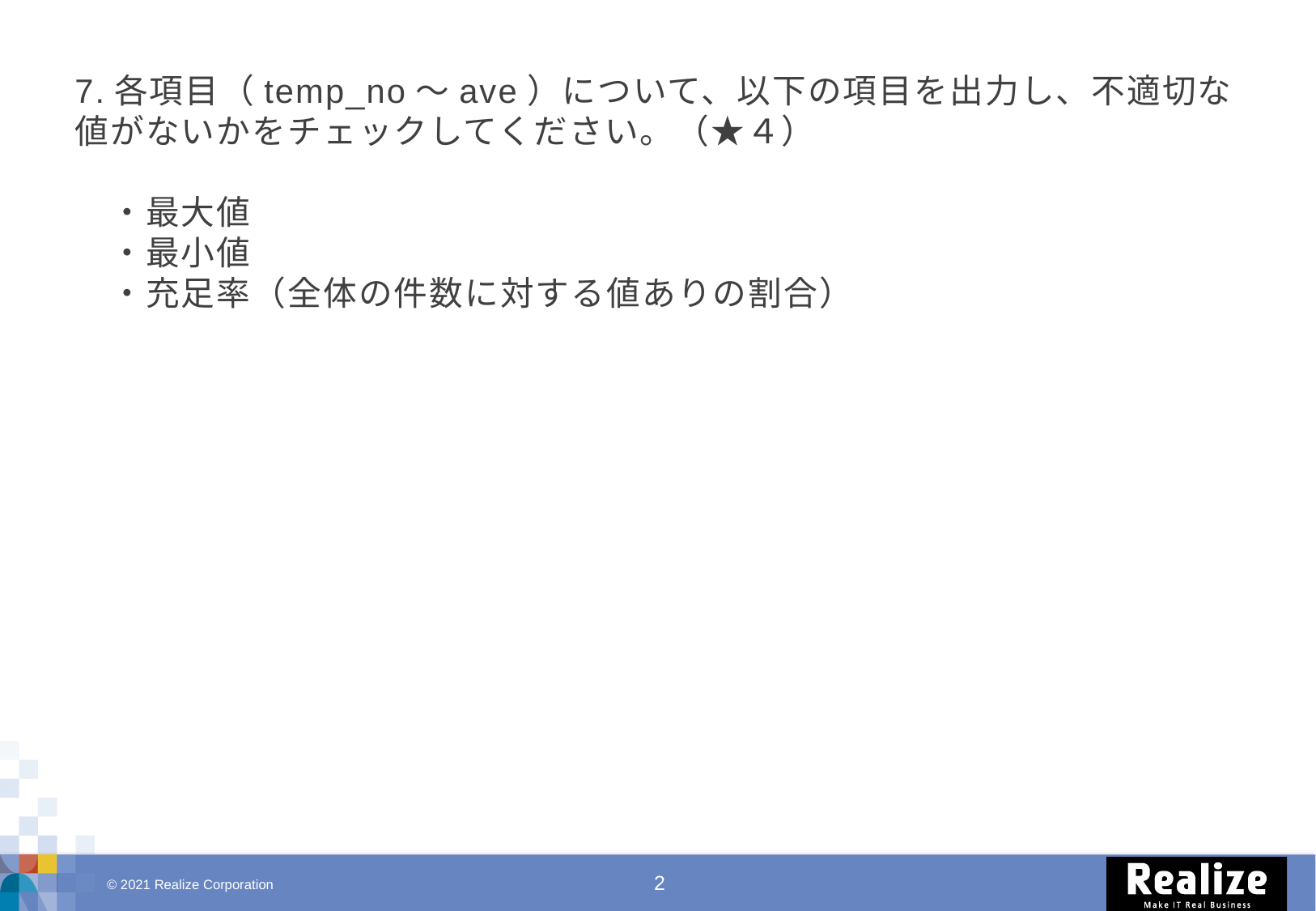

7.各項目（temp_no～ave）について、以下の項目を出力し、不適切な値がないかをチェックしてください。（★４）

　・最大値
　・最小値
　・充足率（全体の件数に対する値ありの割合）